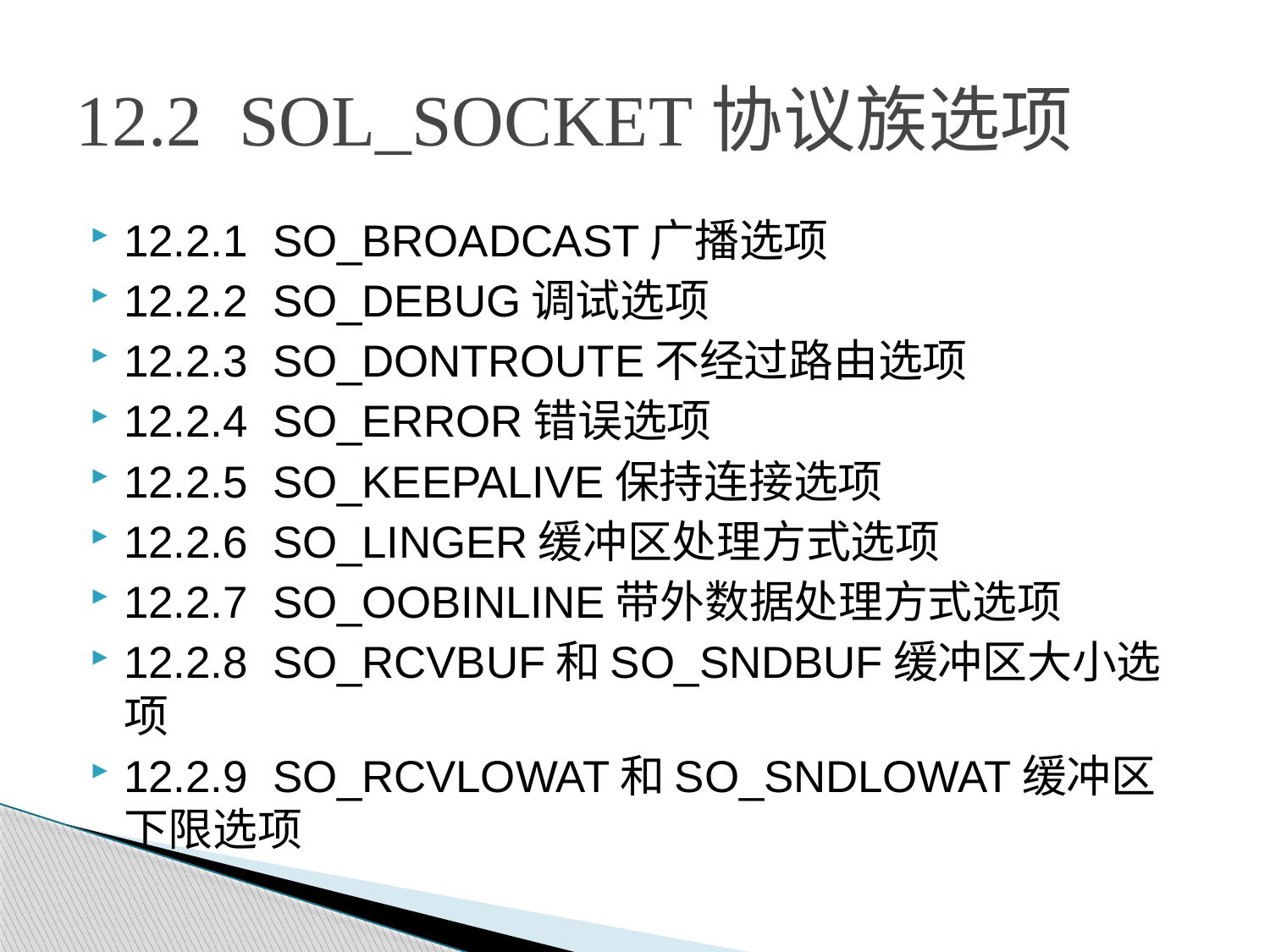

# 12.2  SOL_SOCKET协议族选项
12.2.1  SO_BROADCAST广播选项
12.2.2  SO_DEBUG调试选项
12.2.3  SO_DONTROUTE不经过路由选项
12.2.4  SO_ERROR错误选项
12.2.5  SO_KEEPALIVE保持连接选项
12.2.6  SO_LINGER缓冲区处理方式选项
12.2.7  SO_OOBINLINE带外数据处理方式选项
12.2.8  SO_RCVBUF和SO_SNDBUF缓冲区大小选项
12.2.9  SO_RCVLOWAT和SO_SNDLOWAT缓冲区下限选项